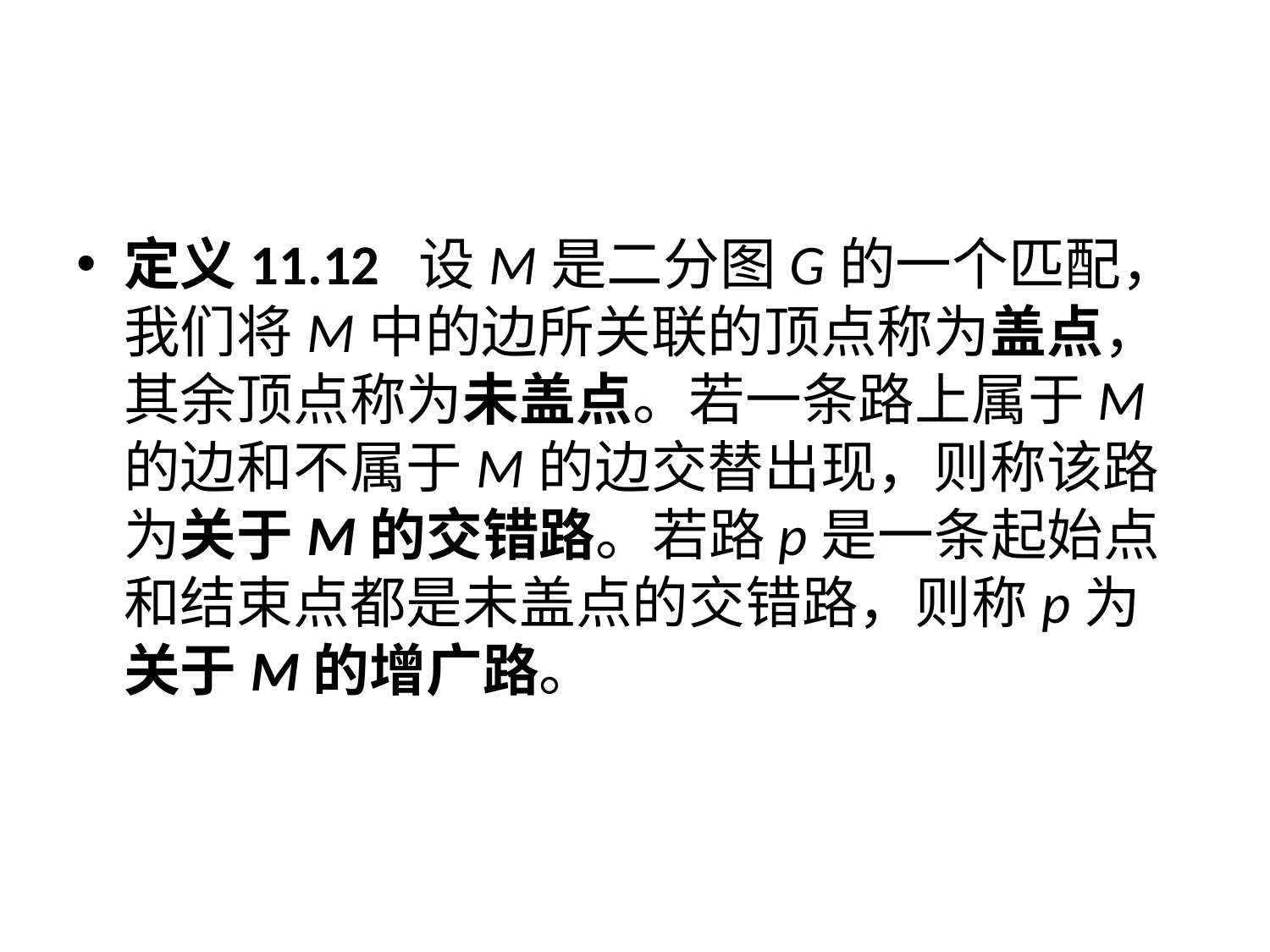

#
定义11.12  设M是二分图G的一个匹配，我们将M中的边所关联的顶点称为盖点，其余顶点称为未盖点。若一条路上属于M的边和不属于M的边交替出现，则称该路为关于M的交错路。若路p是一条起始点和结束点都是未盖点的交错路，则称p为关于M的增广路。